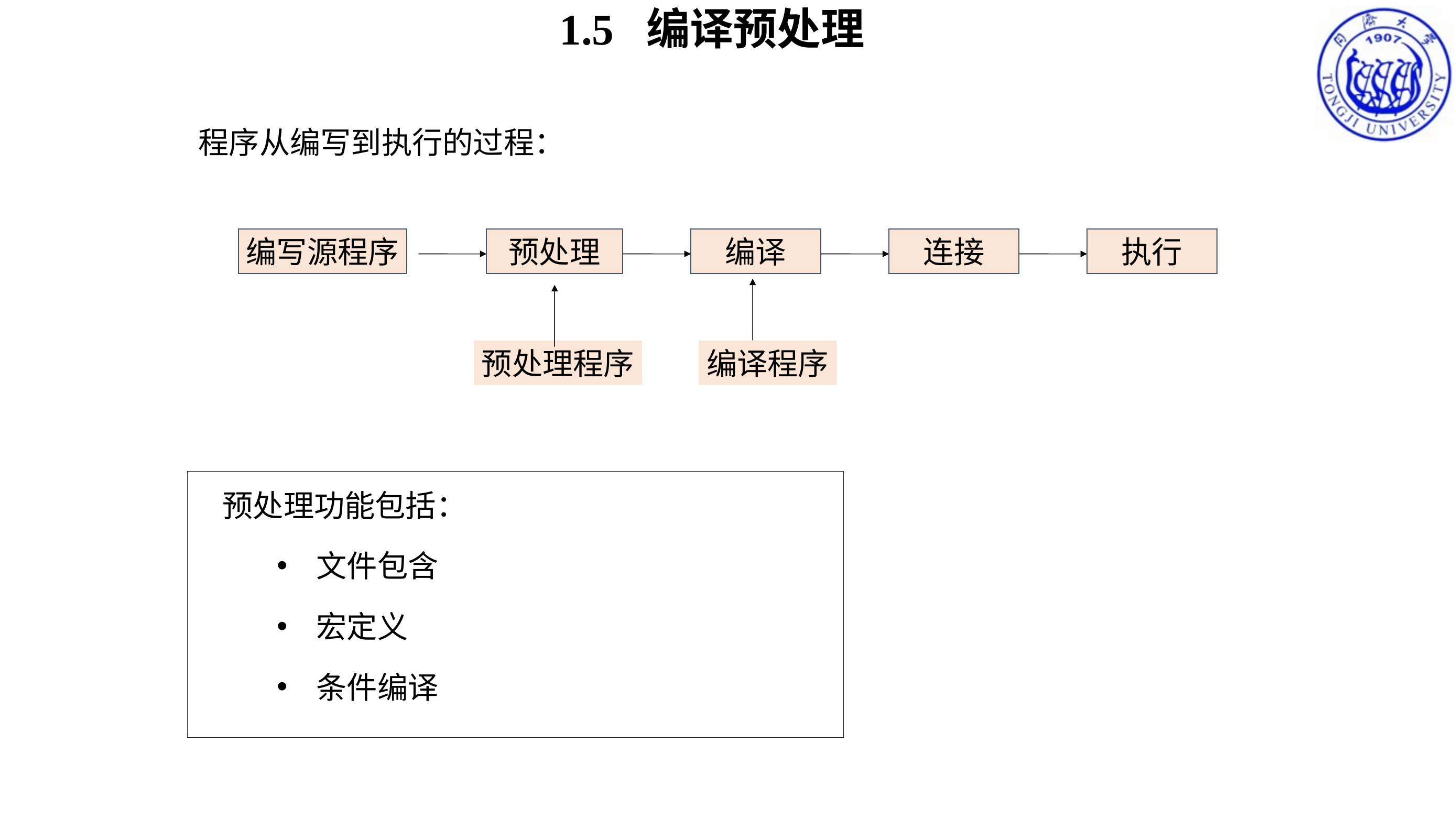

# 1.5  编译预处理
程序从编写到执行的过程：
预处理
编写源程序
编译
连接
执行

预处理程序
编译程序
预处理功能包括：
文件包含
宏定义
条件编译

13